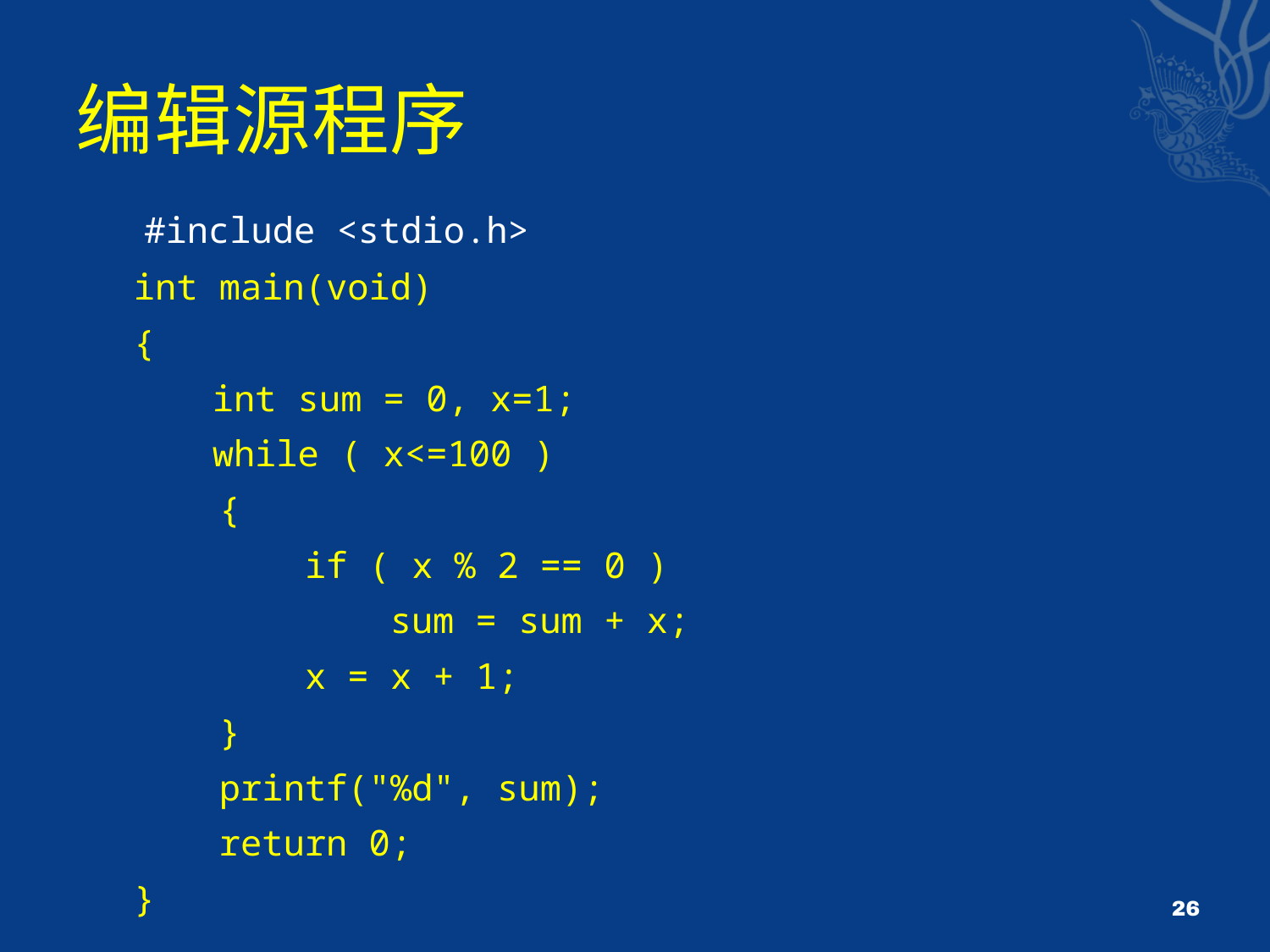

# 编辑源程序
	 #include <stdio.h>
int main(void)
{
	  int sum = 0, x=1;
	  while ( x<=100 )
    {
        if ( x % 2 == 0 )
            sum = sum + x;
        x = x + 1;
    }
    printf("%d", sum);
    return 0;
}
26